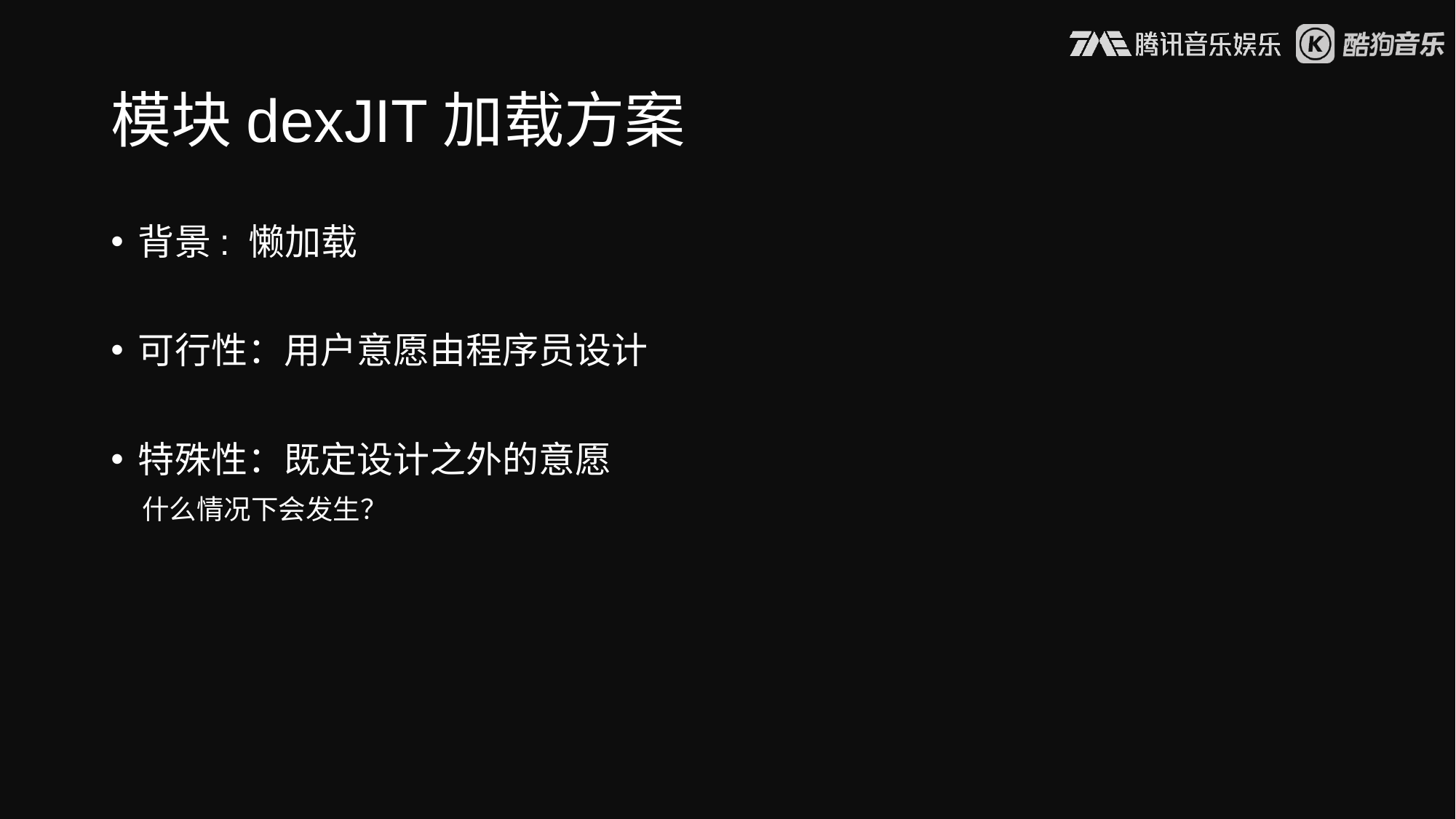

# 模块dexJIT加载方案
背景: 懒加载

可行性：用户意愿由程序员设计

特殊性：既定设计之外的意愿
    什么情况下会发生？

9